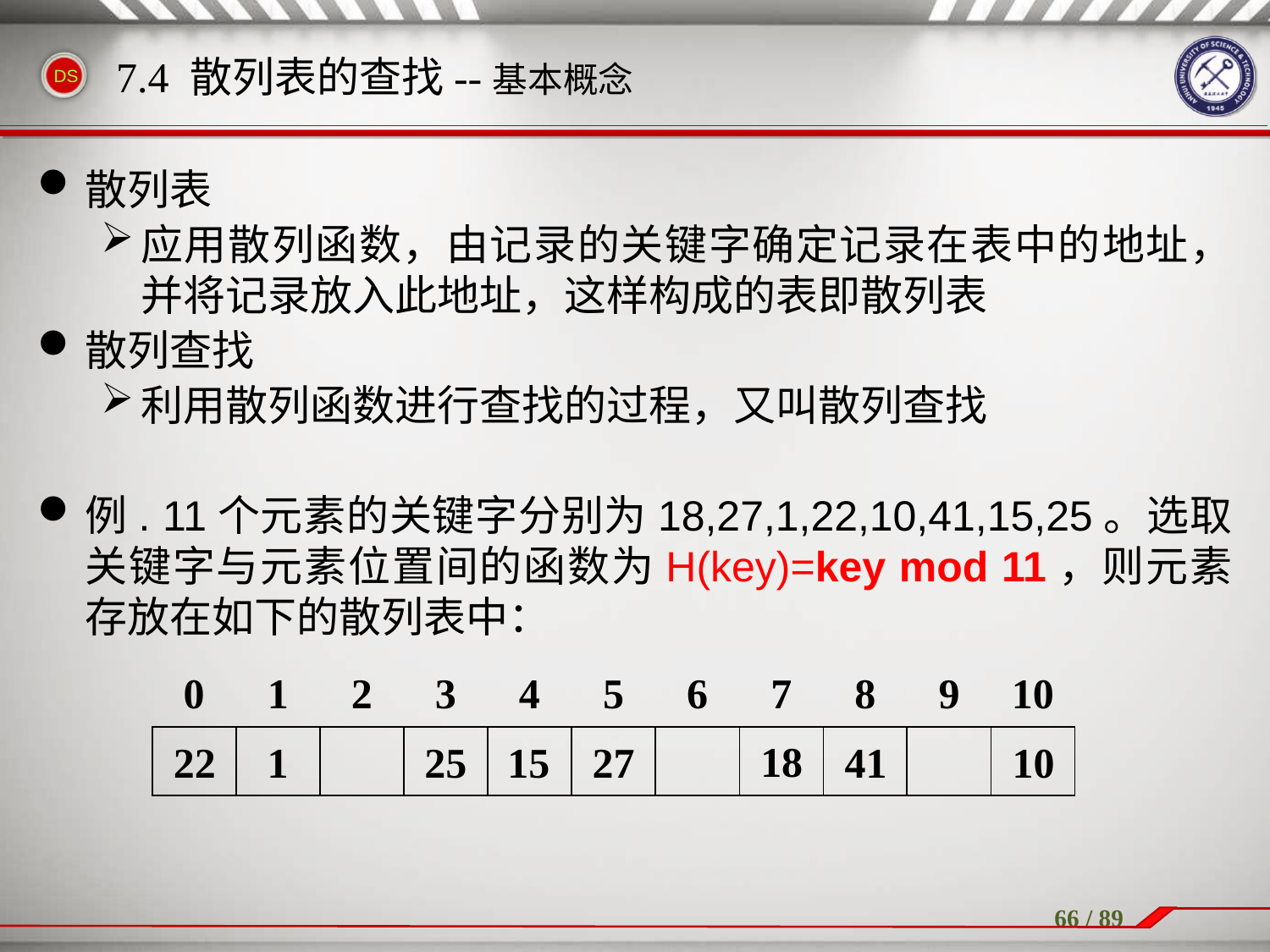

7.4 散列表的查找--基本概念
散列表
应用散列函数，由记录的关键字确定记录在表中的地址，并将记录放入此地址，这样构成的表即散列表
散列查找
利用散列函数进行查找的过程，又叫散列查找

例. 11个元素的关键字分别为18,27,1,22,10,41,15,25。选取关键字与元素位置间的函数为H(key)=key mod 11，则元素存放在如下的散列表中：

| 0 | 1 | 2 | 3 | 4 | 5 | 6 | 7 | 8 | 9 | 10 |
| --- | --- | --- | --- | --- | --- | --- | --- | --- | --- | --- |
|  |  |  |  |  |  |  |  |  |  |  |
18
1
27
22
25
15
41
10